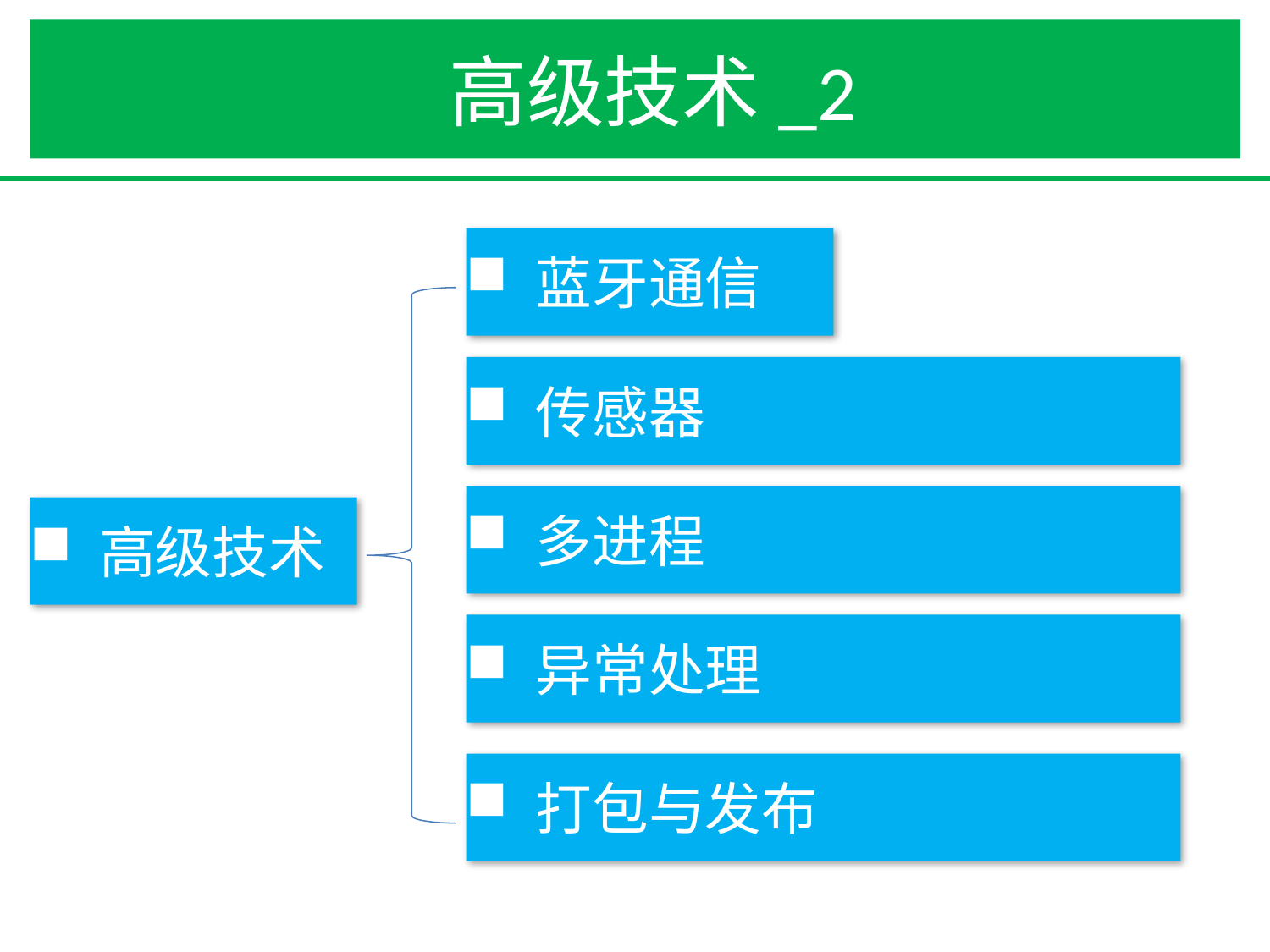

# 高级技术_2
 蓝牙通信

 传感器
 多进程
 高级技术
 异常处理
 打包与发布